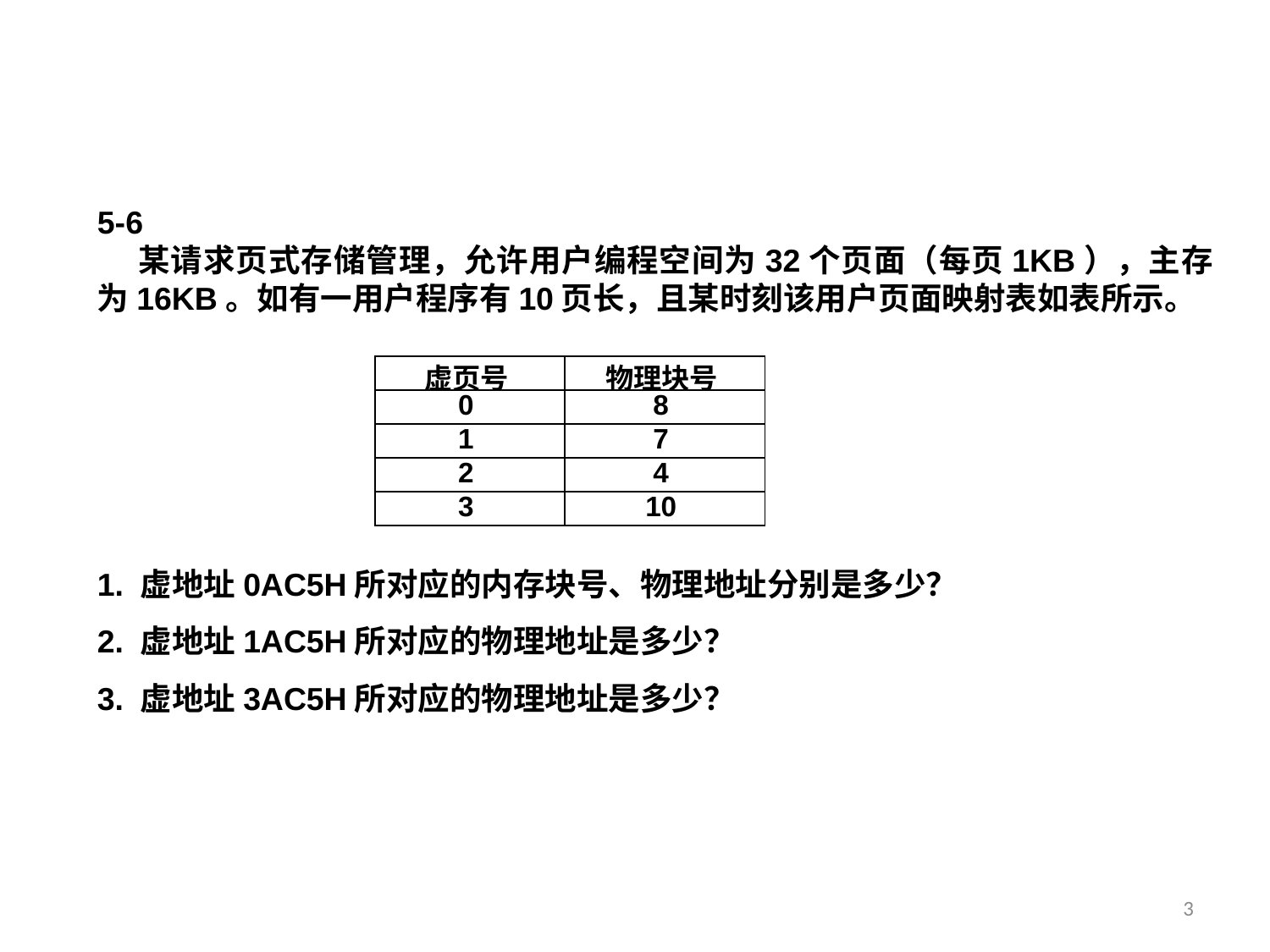

5-6
    某请求页式存储管理，允许用户编程空间为32个页面（每页1KB），主存为16KB。如有一用户程序有10页长，且某时刻该用户页面映射表如表所示。

1. 虚地址0AC5H所对应的内存块号、物理地址分别是多少？
2. 虚地址1AC5H所对应的物理地址是多少？
3. 虚地址3AC5H所对应的物理地址是多少？

| 虚页号 | 物理块号 |
| --- | --- |
| 0 | 8 |
| 1 | 7 |
| 2 | 4 |
| 3 | 10 |
3